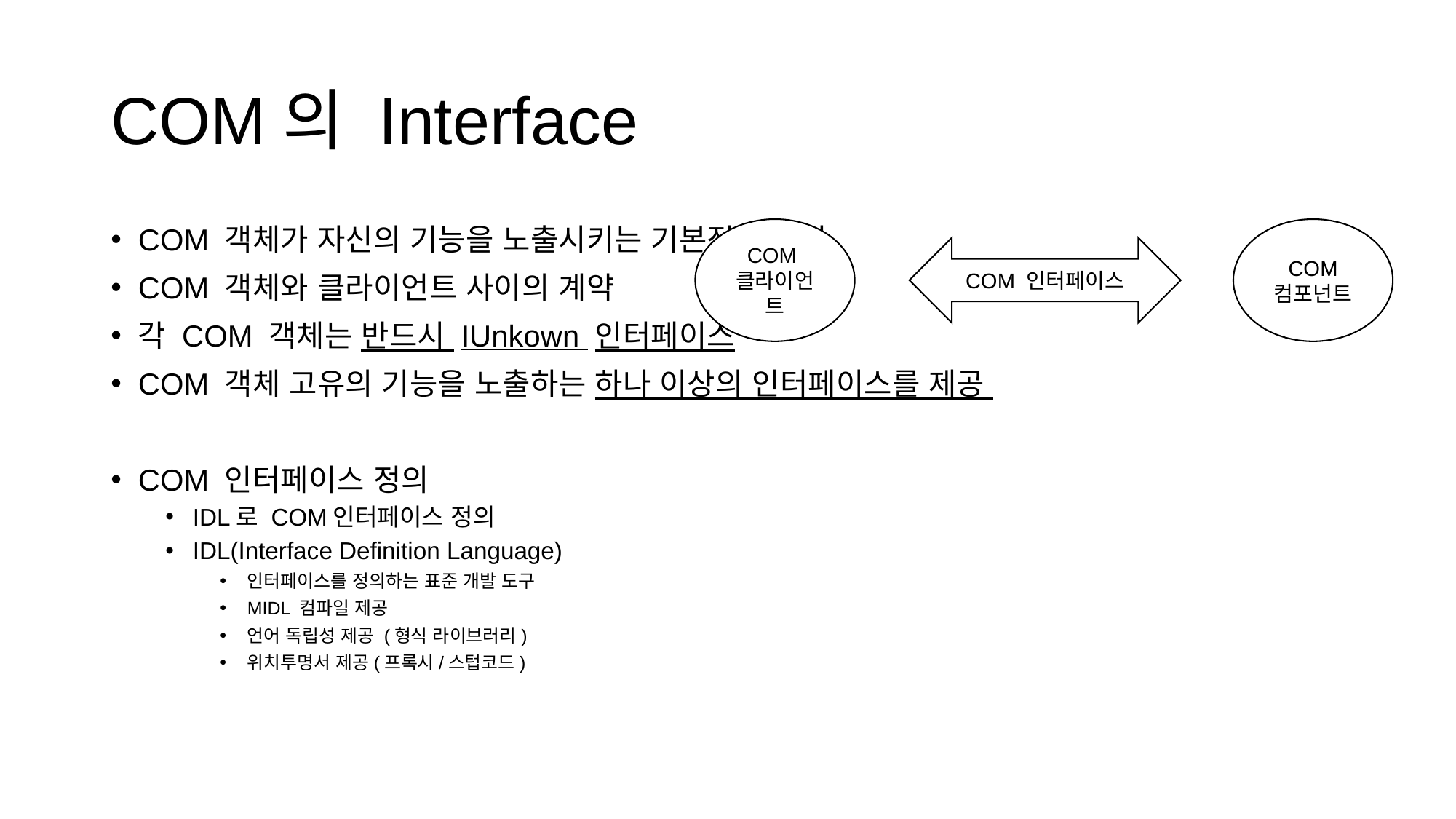

# COM의 Interface
COM 객체가 자신의 기능을 노출시키는 기본적인 방법
COM 객체와 클라이언트 사이의 계약
각 COM 객체는 반드시 IUnkown 인터페이스
COM 객체 고유의 기능을 노출하는 하나 이상의 인터페이스를 제공

COM 인터페이스 정의
IDL로 COM인터페이스 정의
IDL(Interface Definition Language)
인터페이스를 정의하는 표준 개발 도구
MIDL 컴파일 제공
언어 독립성 제공 (형식 라이브러리)
위치투명서 제공(프록시/스텁코드)

COM 컴포넌트
COM
클라이언트
COM 인터페이스